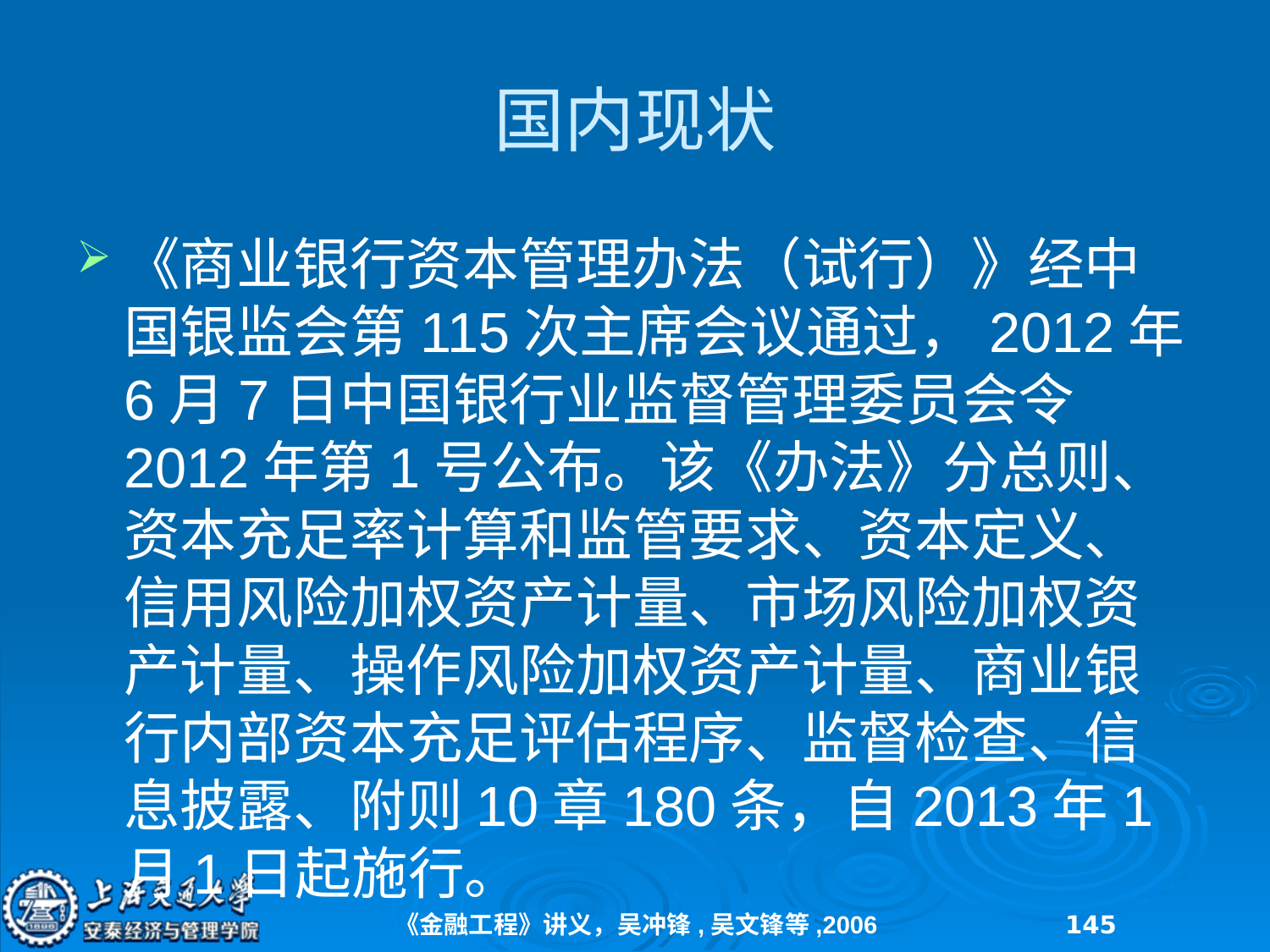

# 国内现状
《商业银行资本管理办法（试行）》经中国银监会第115次主席会议通过，2012年6月7日中国银行业监督管理委员会令2012年第1号公布。该《办法》分总则、资本充足率计算和监管要求、资本定义、信用风险加权资产计量、市场风险加权资产计量、操作风险加权资产计量、商业银行内部资本充足评估程序、监督检查、信息披露、附则10章180条，自2013年1月1日起施行。